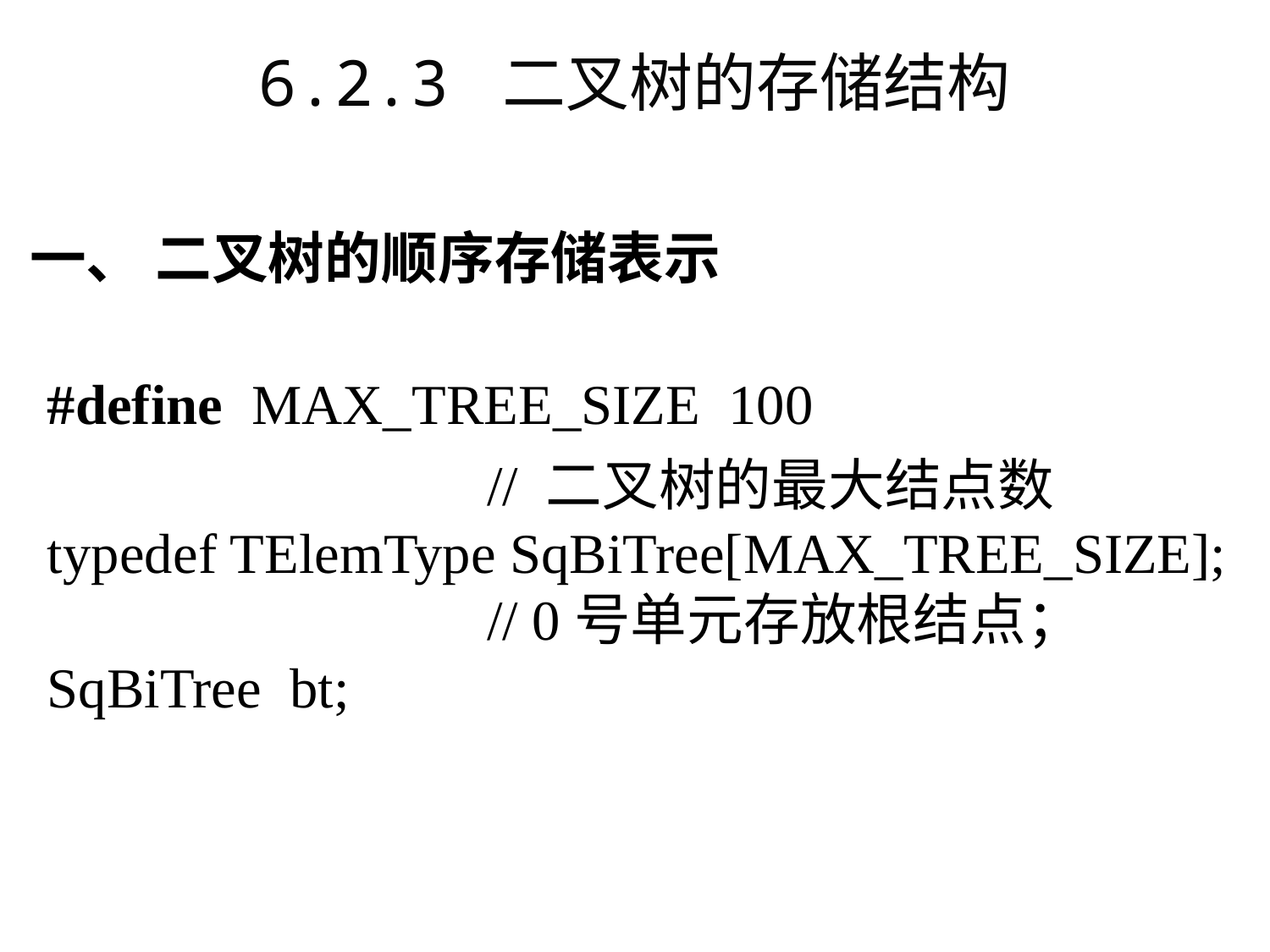

6.2.3 二叉树的存储结构
一、 二叉树的顺序存储表示
#define  MAX_TREE_SIZE  100
                               // 二叉树的最大结点数
typedef TElemType SqBiTree[MAX_TREE_SIZE];
                               // 0号单元存放根结点；
SqBiTree  bt;